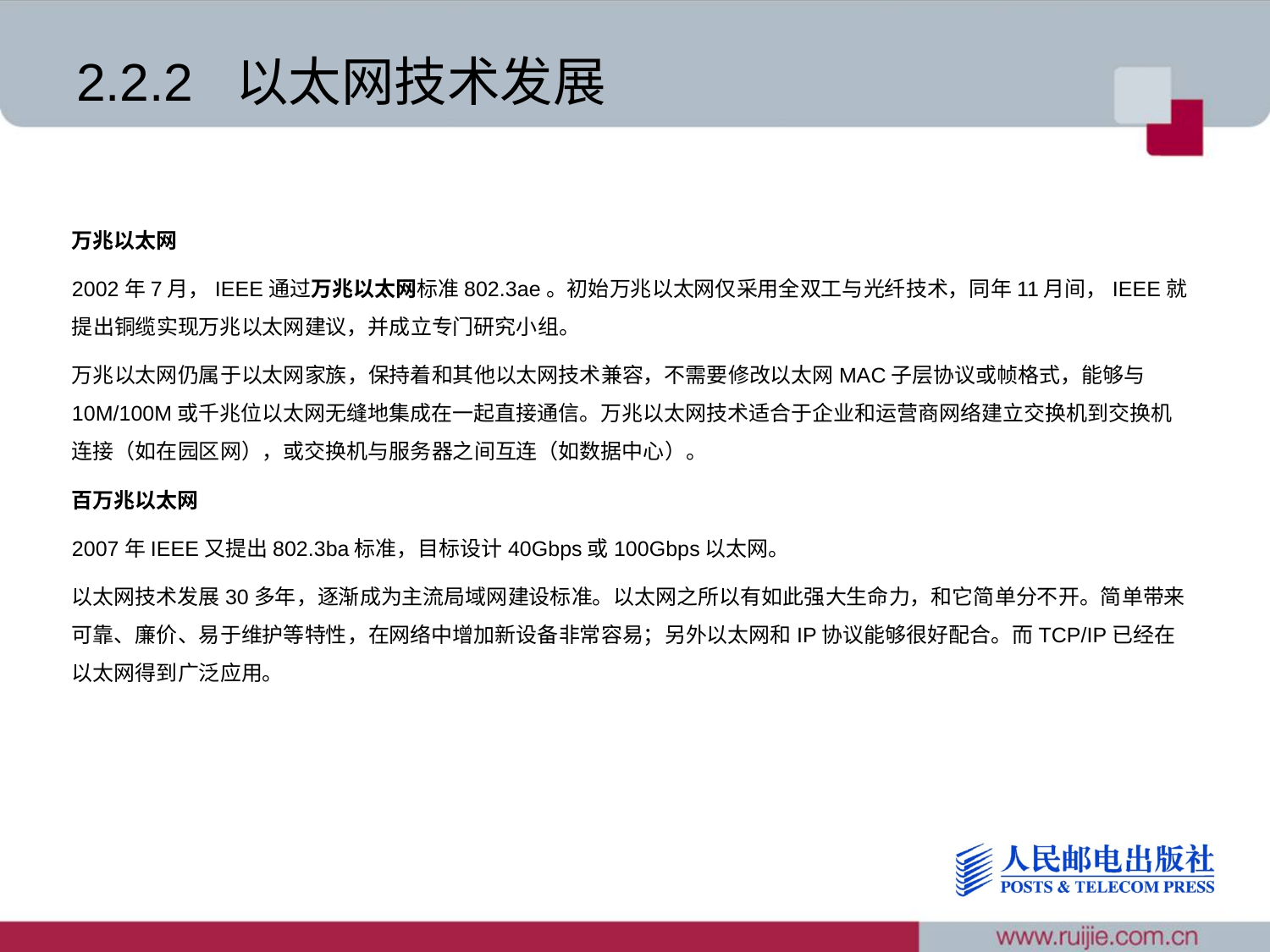

# 2.2.2  以太网技术发展
万兆以太网
2002年7月，IEEE通过万兆以太网标准802.3ae。初始万兆以太网仅采用全双工与光纤技术，同年11月间，IEEE就提出铜缆实现万兆以太网建议，并成立专门研究小组。
万兆以太网仍属于以太网家族，保持着和其他以太网技术兼容，不需要修改以太网MAC子层协议或帧格式，能够与10M/100M或千兆位以太网无缝地集成在一起直接通信。万兆以太网技术适合于企业和运营商网络建立交换机到交换机连接（如在园区网），或交换机与服务器之间互连（如数据中心）。
百万兆以太网
2007年IEEE又提出802.3ba标准，目标设计40Gbps或100Gbps以太网。
以太网技术发展30多年，逐渐成为主流局域网建设标准。以太网之所以有如此强大生命力，和它简单分不开。简单带来可靠、廉价、易于维护等特性，在网络中增加新设备非常容易；另外以太网和IP协议能够很好配合。而TCP/IP已经在以太网得到广泛应用。